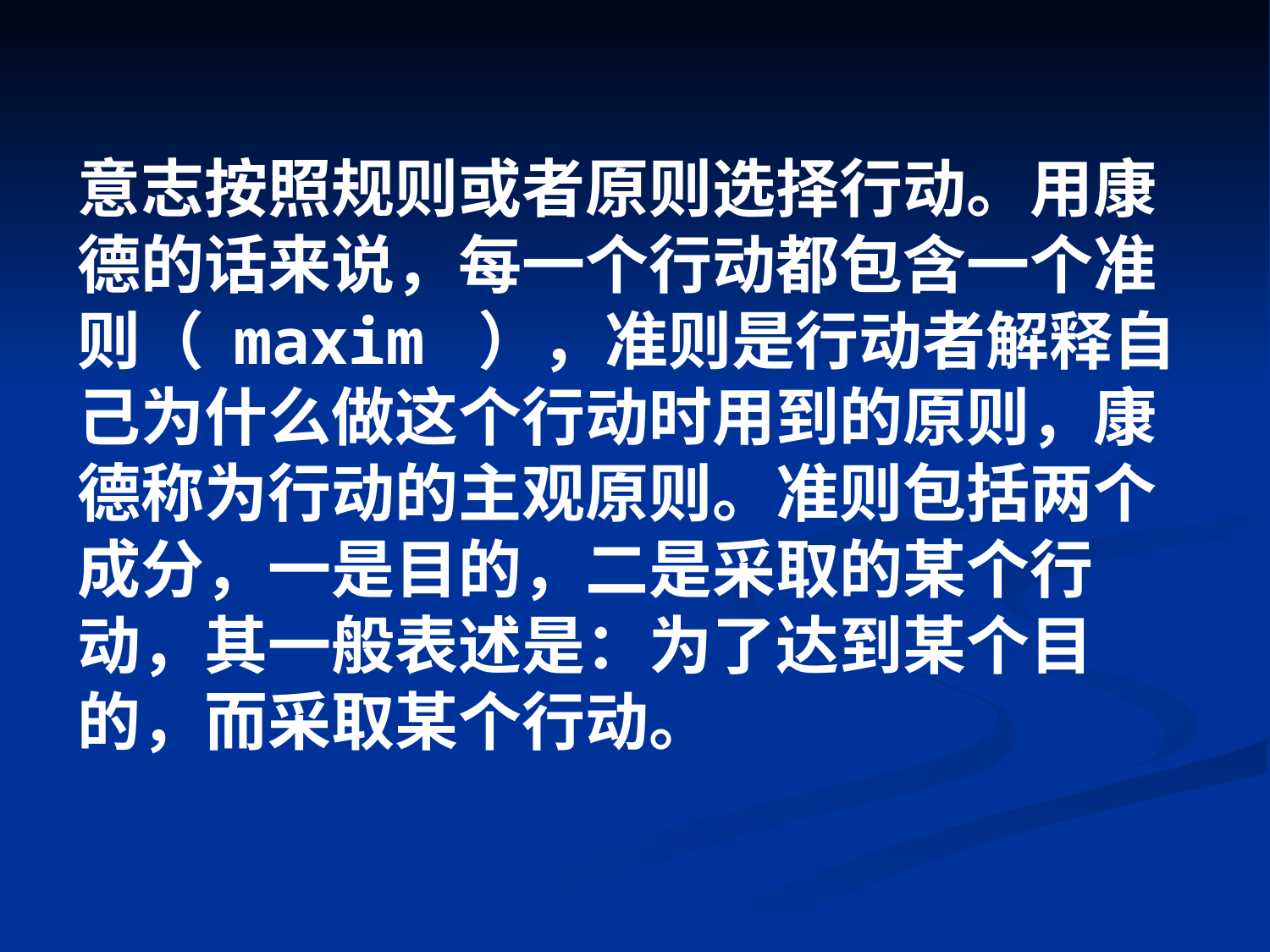

意志按照规则或者原则选择行动。用康德的话来说，每一个行动都包含一个准则（ maxim ），准则是行动者解释自己为什么做这个行动时用到的原则，康德称为行动的主观原则。准则包括两个成分，一是目的，二是采取的某个行动，其一般表述是：为了达到某个目的，而采取某个行动。